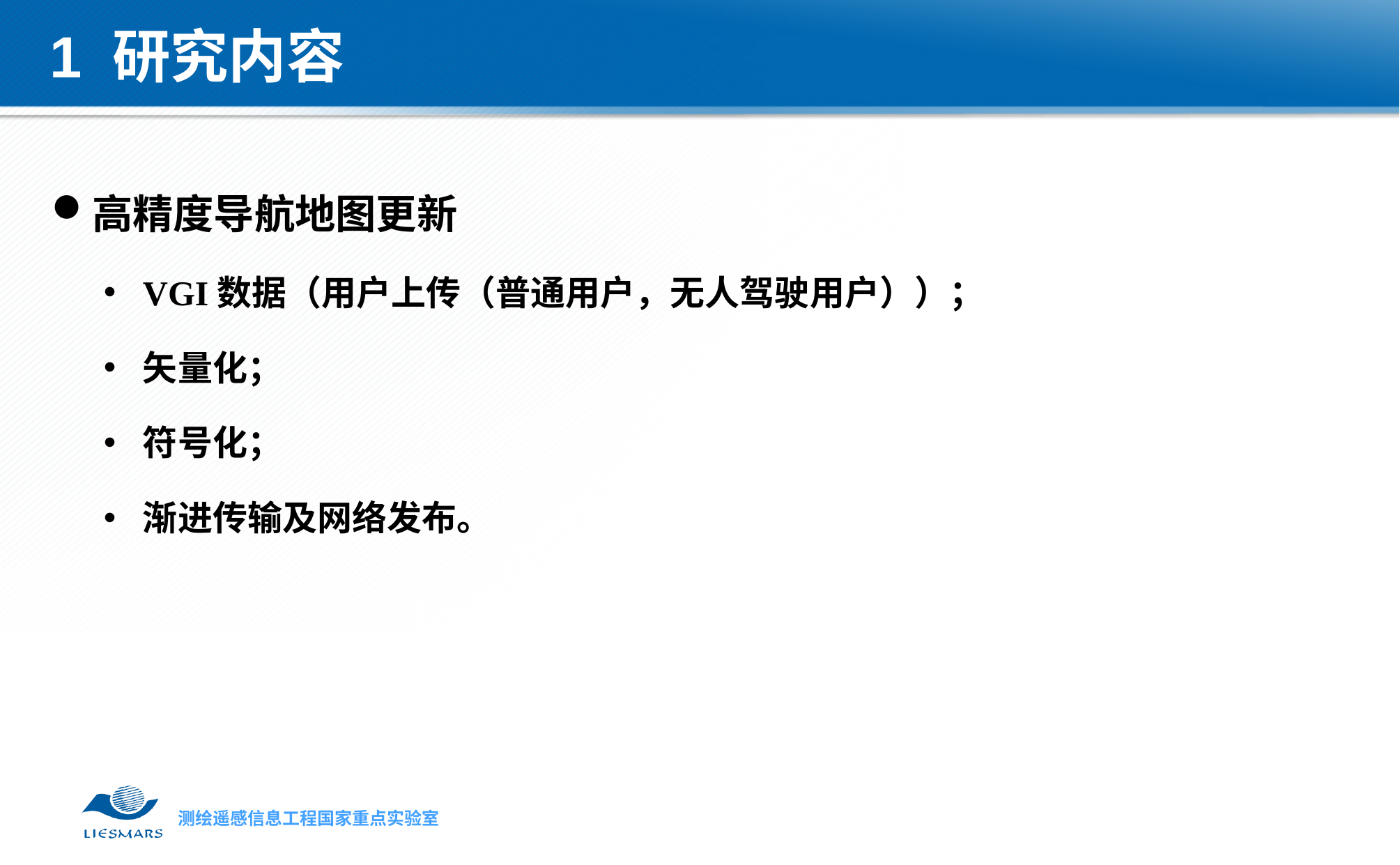

1 研究内容
高精度导航地图更新
VGI数据（用户上传（普通用户，无人驾驶用户））；
矢量化；
符号化；
渐进传输及网络发布。